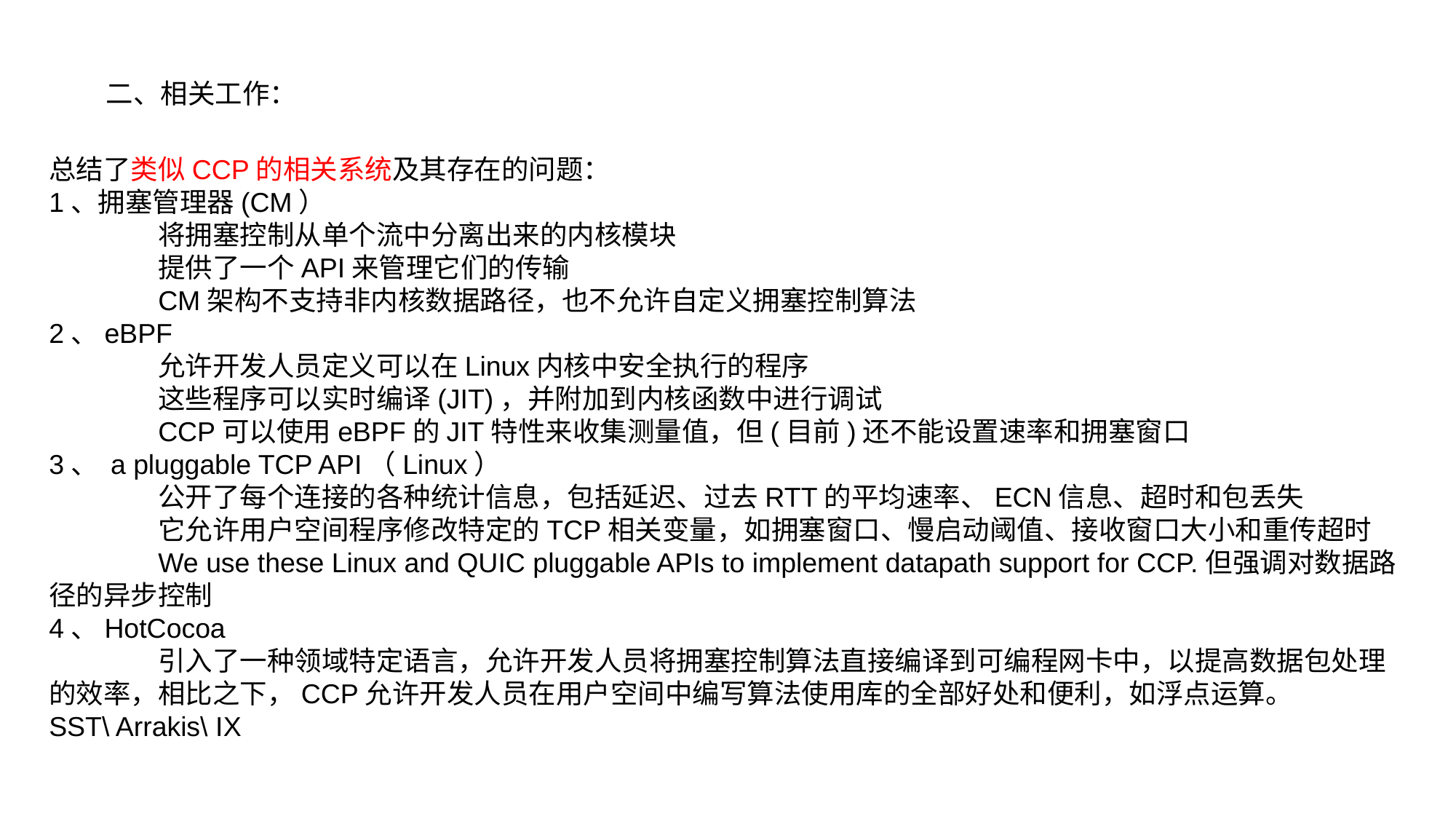

二、相关工作：
总结了类似CCP的相关系统及其存在的问题：
1、拥塞管理器(CM）
	将拥塞控制从单个流中分离出来的内核模块
	提供了一个API来管理它们的传输
	CM架构不支持非内核数据路径，也不允许自定义拥塞控制算法
2、eBPF
	允许开发人员定义可以在Linux内核中安全执行的程序
	这些程序可以实时编译(JIT)，并附加到内核函数中进行调试
	CCP可以使用eBPF的JIT特性来收集测量值，但(目前)还不能设置速率和拥塞窗口
3、 a pluggable TCP API（Linux）
	公开了每个连接的各种统计信息，包括延迟、过去RTT的平均速率、ECN信息、超时和包丢失
	它允许用户空间程序修改特定的TCP相关变量，如拥塞窗口、慢启动阈值、接收窗口大小和重传超时
	We use these Linux and QUIC pluggable APIs to implement datapath support for CCP.但强调对数据路径的异步控制
4、HotCocoa
	引入了一种领域特定语言，允许开发人员将拥塞控制算法直接编译到可编程网卡中，以提高数据包处理的效率，相比之下，CCP允许开发人员在用户空间中编写算法使用库的全部好处和便利，如浮点运算。
SST\ Arrakis\ IX